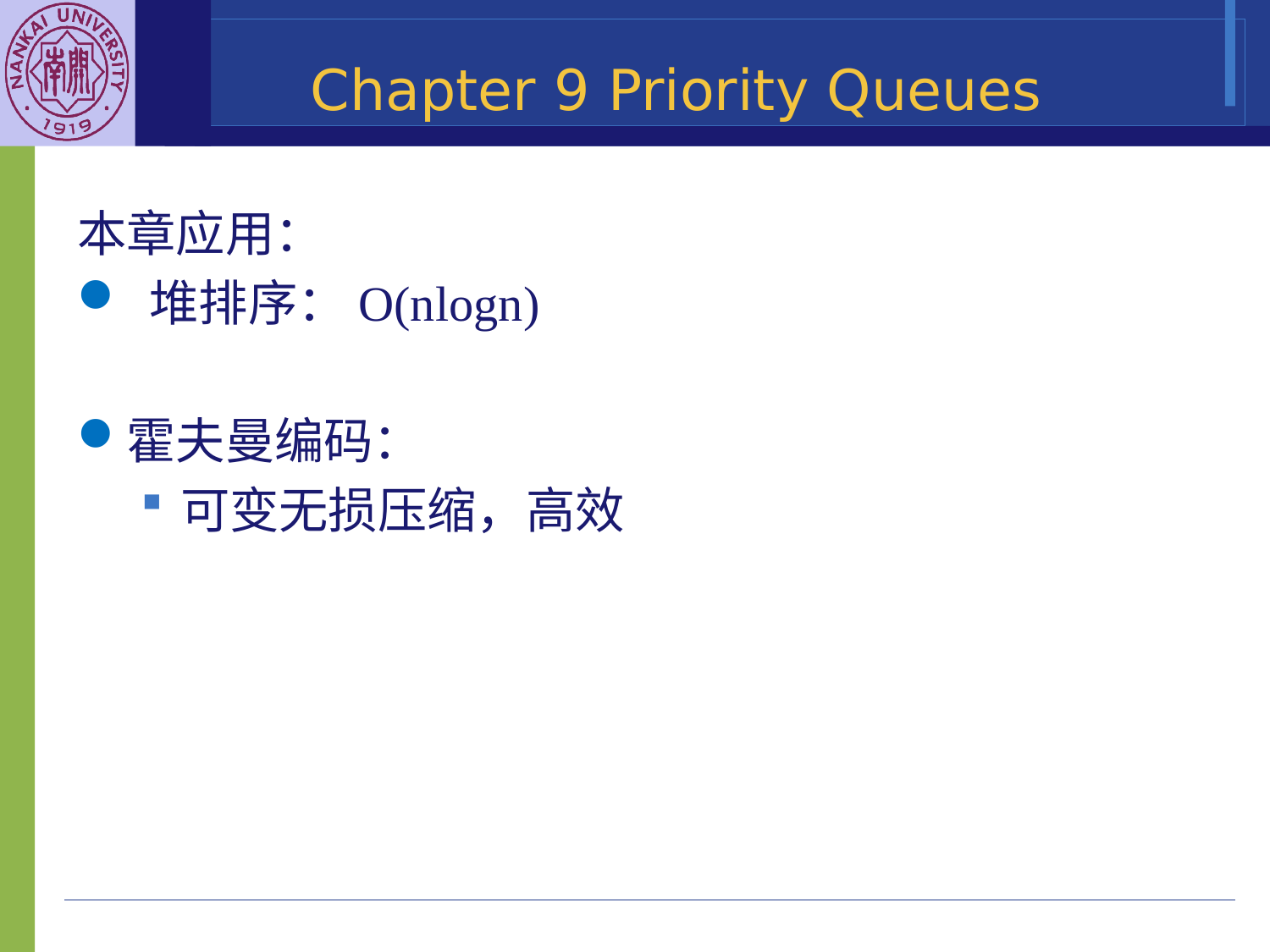

Chapter 9 Priority Queues
本章应用：
 堆排序：O(nlogn)

霍夫曼编码：
可变无损压缩，高效
3